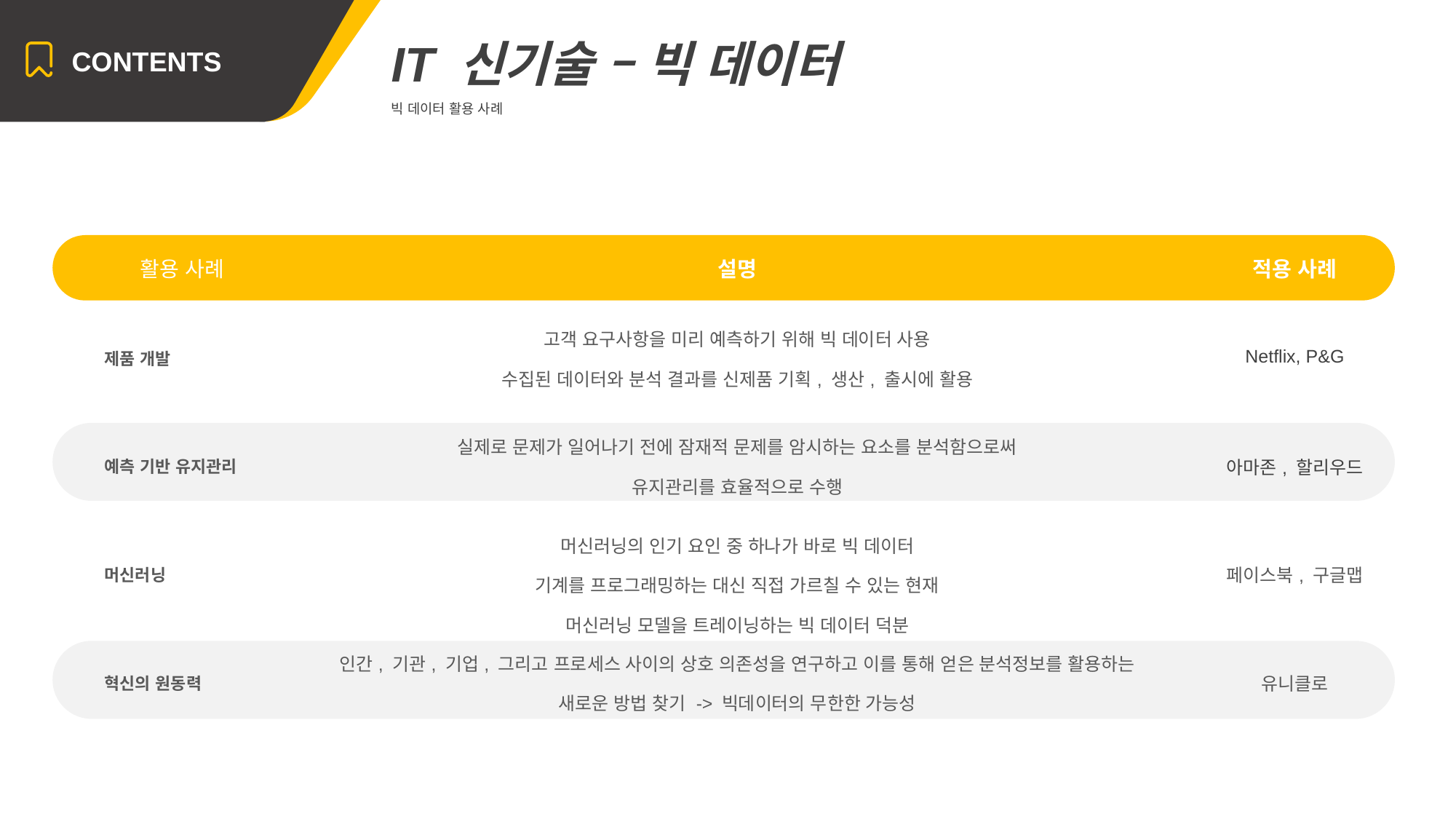

CONTENTS

IT 신기술 – 빅 데이터
빅 데이터 활용 사례

| 활용 사례 | 설명 | 적용 사례 |
| --- | --- | --- |
| 제품 개발 | 고객 요구사항을 미리 예측하기 위해 빅 데이터 사용 수집된 데이터와 분석 결과를 신제품 기획, 생산, 출시에 활용 | Netflix, P&G |
| 예측 기반 유지관리 | 실제로 문제가 일어나기 전에 잠재적 문제를 암시하는 요소를 분석함으로써 유지관리를 효율적으로 수행 | 아마존, 할리우드 |
| 머신러닝 | 머신러닝의 인기 요인 중 하나가 바로 빅 데이터 기계를 프로그래밍하는 대신 직접 가르칠 수 있는 현재 머신러닝 모델을 트레이닝하는 빅 데이터 덕분 | 페이스북, 구글맵 |
| 혁신의 원동력 | 인간, 기관, 기업, 그리고 프로세스 사이의 상호 의존성을 연구하고 이를 통해 얻은 분석정보를 활용하는 새로운 방법 찾기 -> 빅데이터의 무한한 가능성 | 유니클로 |